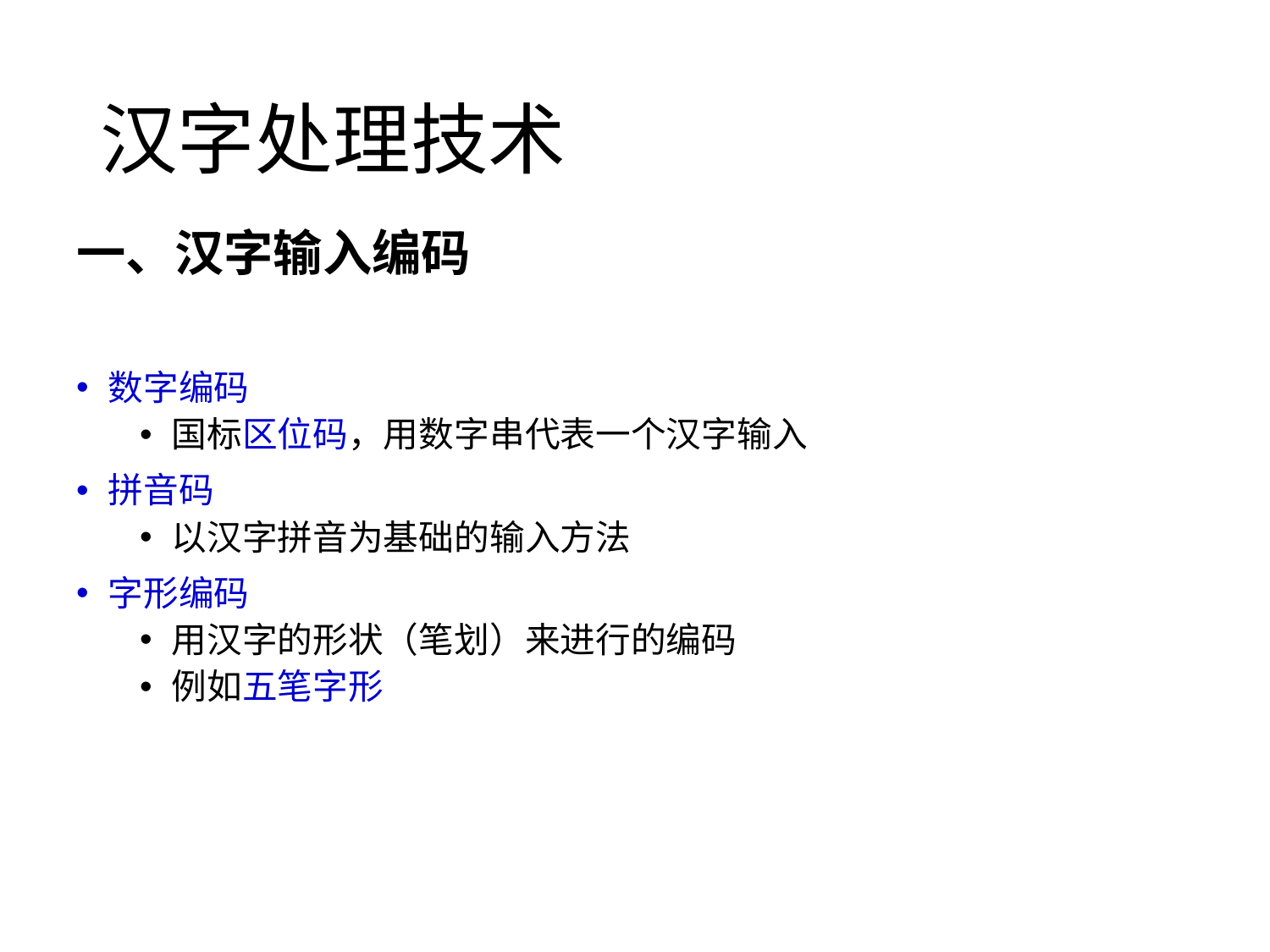

# 汉字处理技术
一、汉字输入编码

数字编码
国标区位码，用数字串代表一个汉字输入
拼音码
以汉字拼音为基础的输入方法
字形编码
用汉字的形状（笔划）来进行的编码
例如五笔字形